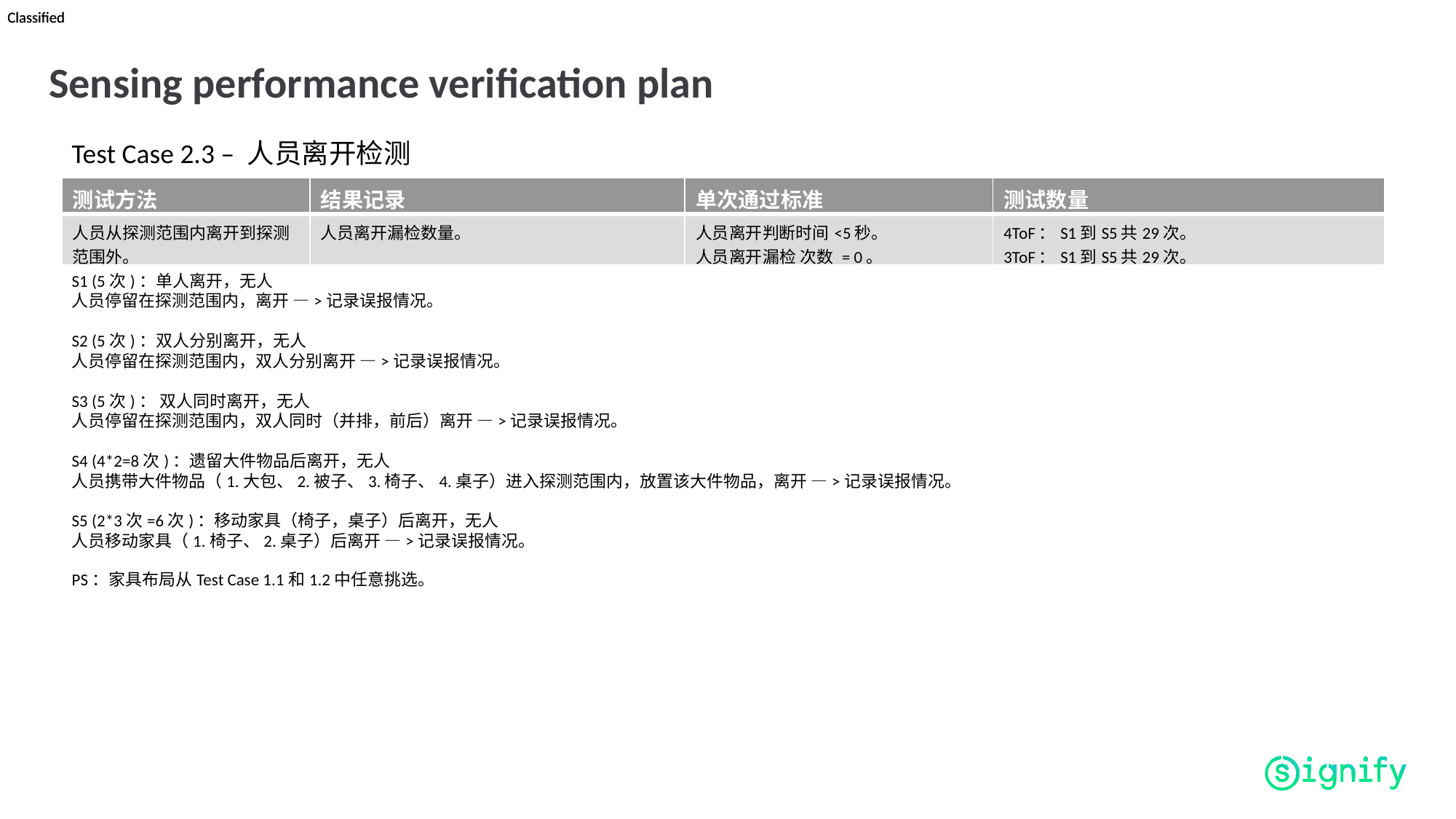

# Sensing performance verification plan
Test Case 2.3 – 人员离开检测

| 测试方法 | 结果记录 | 单次通过标准 | 测试数量 |
| --- | --- | --- | --- |
| 人员从探测范围内离开到探测范围外。 | 人员离开漏检数量。 | 人员离开判断时间<5秒。 人员离开漏检 次数 = 0。 | 4ToF：S1到S5共29次。 3ToF：S1到S5共29次。 |
S1 (5次)：单人离开，无人
人员停留在探测范围内，离开 —>记录误报情况。

S2 (5次)：双人分别离开，无人
人员停留在探测范围内，双人分别离开 —>记录误报情况。

S3 (5次)： 双人同时离开，无人
人员停留在探测范围内，双人同时（并排，前后）离开 —>记录误报情况。

S4 (4*2=8次)：遗留大件物品后离开，无人
人员携带大件物品（1.大包、2.被子、3.椅子、4.桌子）进入探测范围内，放置该大件物品，离开 —>记录误报情况。

S5 (2*3次=6次)：移动家具（椅子，桌子）后离开，无人
人员移动家具（1.椅子、2.桌子）后离开 —>记录误报情况。
PS：家具布局从Test Case 1.1和1.2中任意挑选。